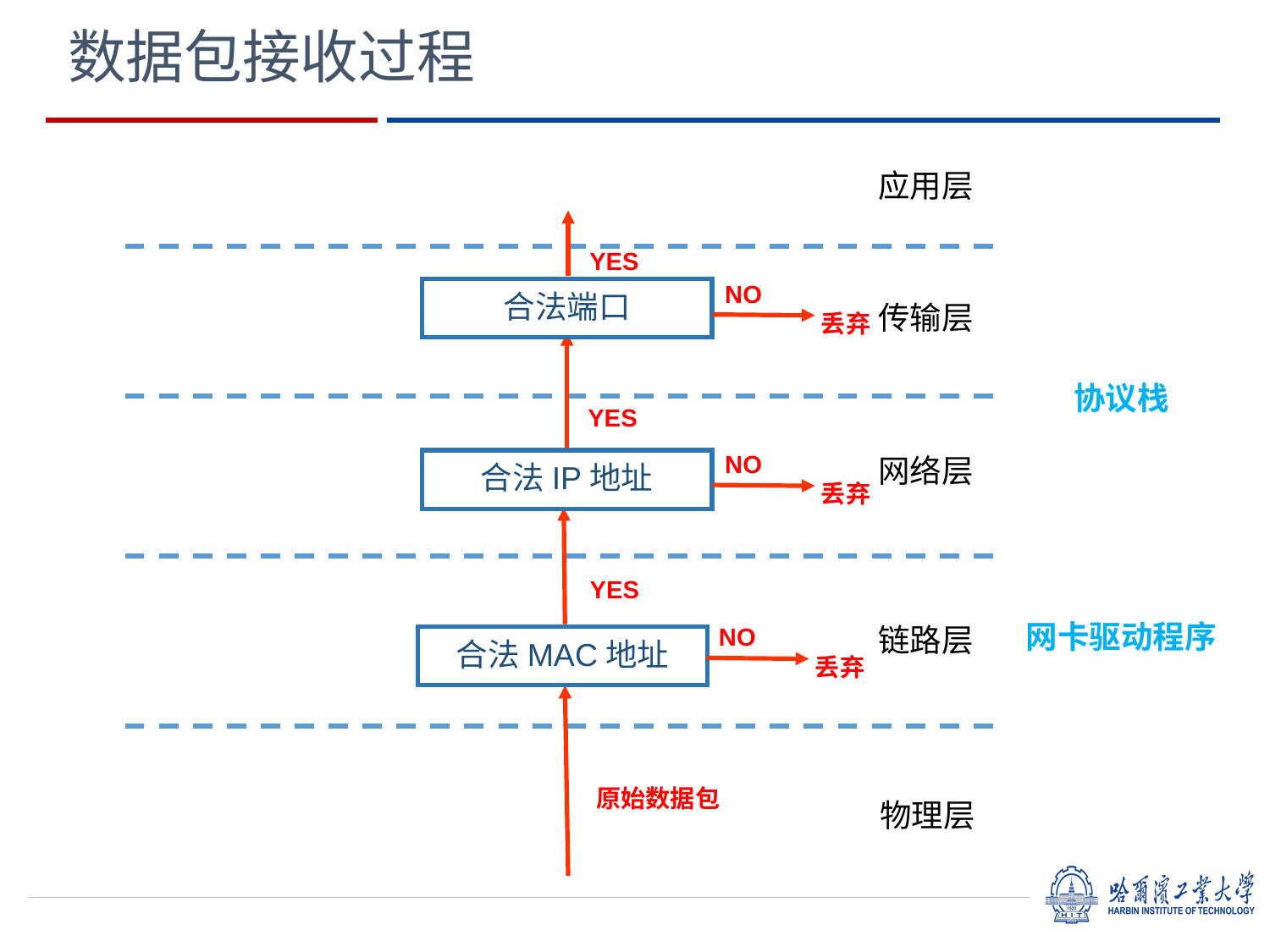

# 数据包接收过程
应用层
YES
NO
合法端口
传输层
丢弃
协议栈
YES
NO
网络层
合法IP地址
丢弃
YES
网卡驱动程序
链路层
NO
合法MAC地址
丢弃
原始数据包
物理层